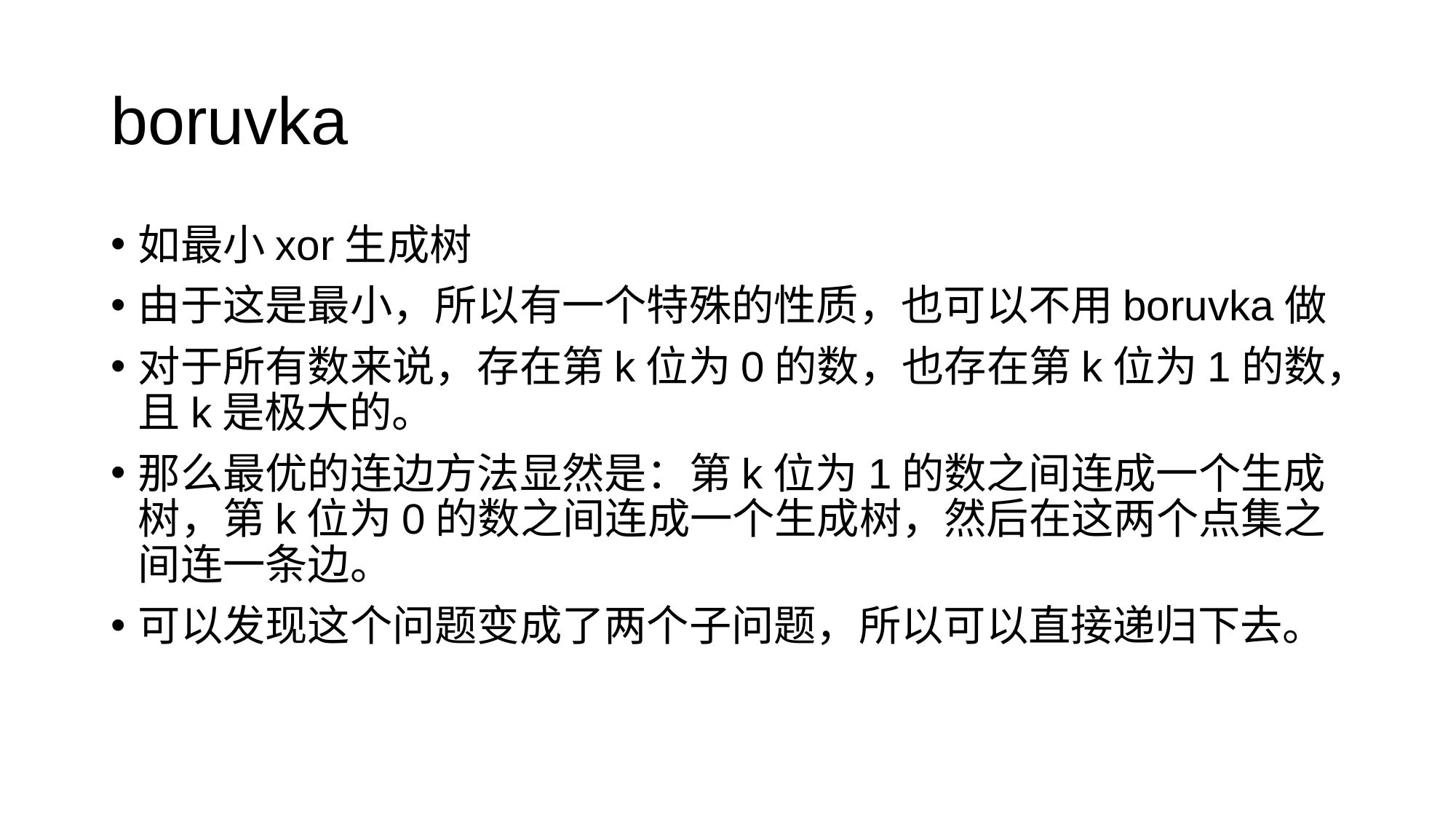

# boruvka
如最小xor生成树
由于这是最小，所以有一个特殊的性质，也可以不用boruvka做
对于所有数来说，存在第k位为0的数，也存在第k位为1的数，且k是极大的。
那么最优的连边方法显然是：第k位为1的数之间连成一个生成树，第k位为0的数之间连成一个生成树，然后在这两个点集之间连一条边。
可以发现这个问题变成了两个子问题，所以可以直接递归下去。